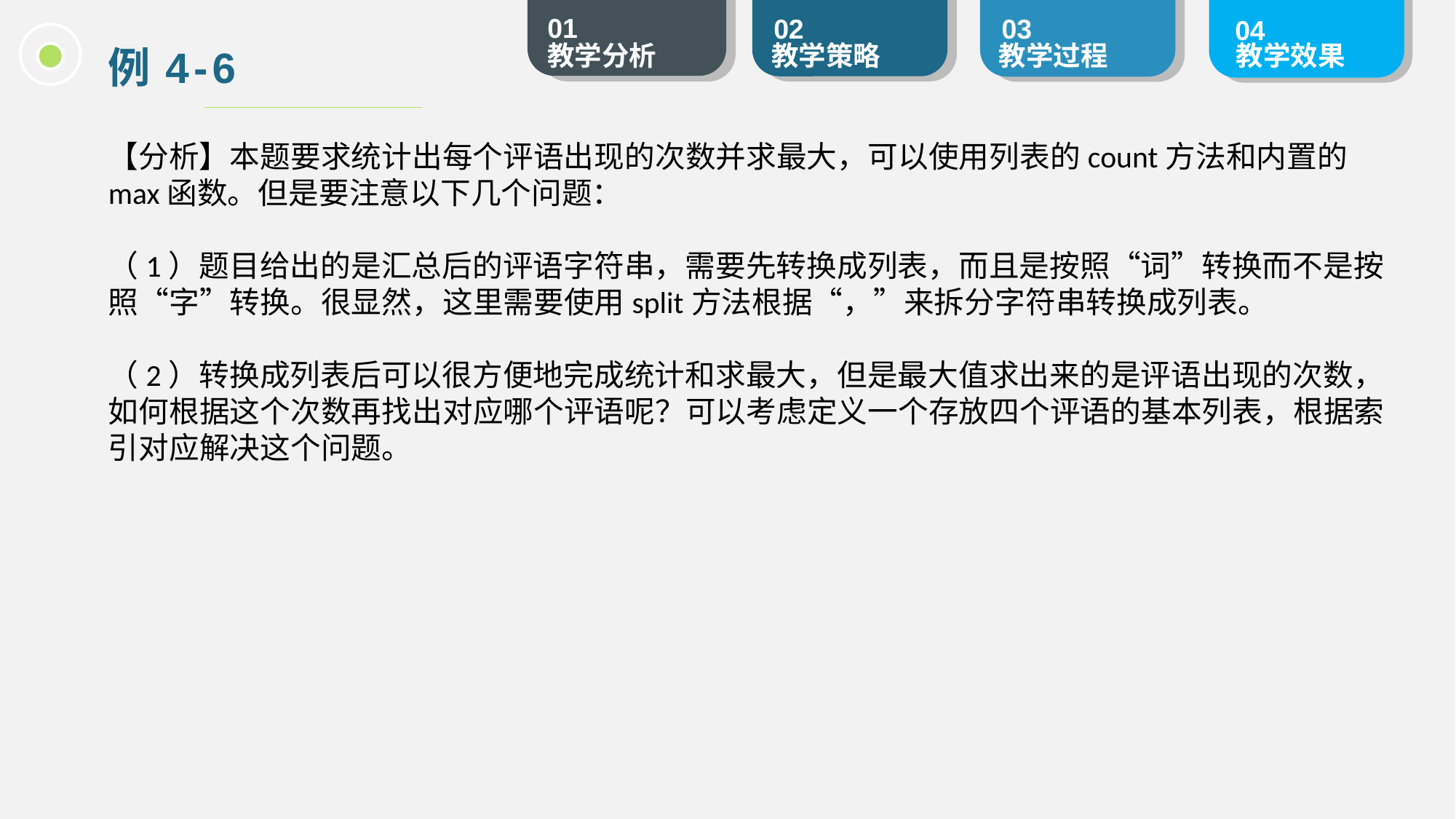

例4-6
【分析】本题要求统计出每个评语出现的次数并求最大，可以使用列表的count方法和内置的max函数。但是要注意以下几个问题：

（1）题目给出的是汇总后的评语字符串，需要先转换成列表，而且是按照“词”转换而不是按照“字”转换。很显然，这里需要使用split方法根据“，”来拆分字符串转换成列表。

（2）转换成列表后可以很方便地完成统计和求最大，但是最大值求出来的是评语出现的次数，如何根据这个次数再找出对应哪个评语呢？可以考虑定义一个存放四个评语的基本列表，根据索引对应解决这个问题。